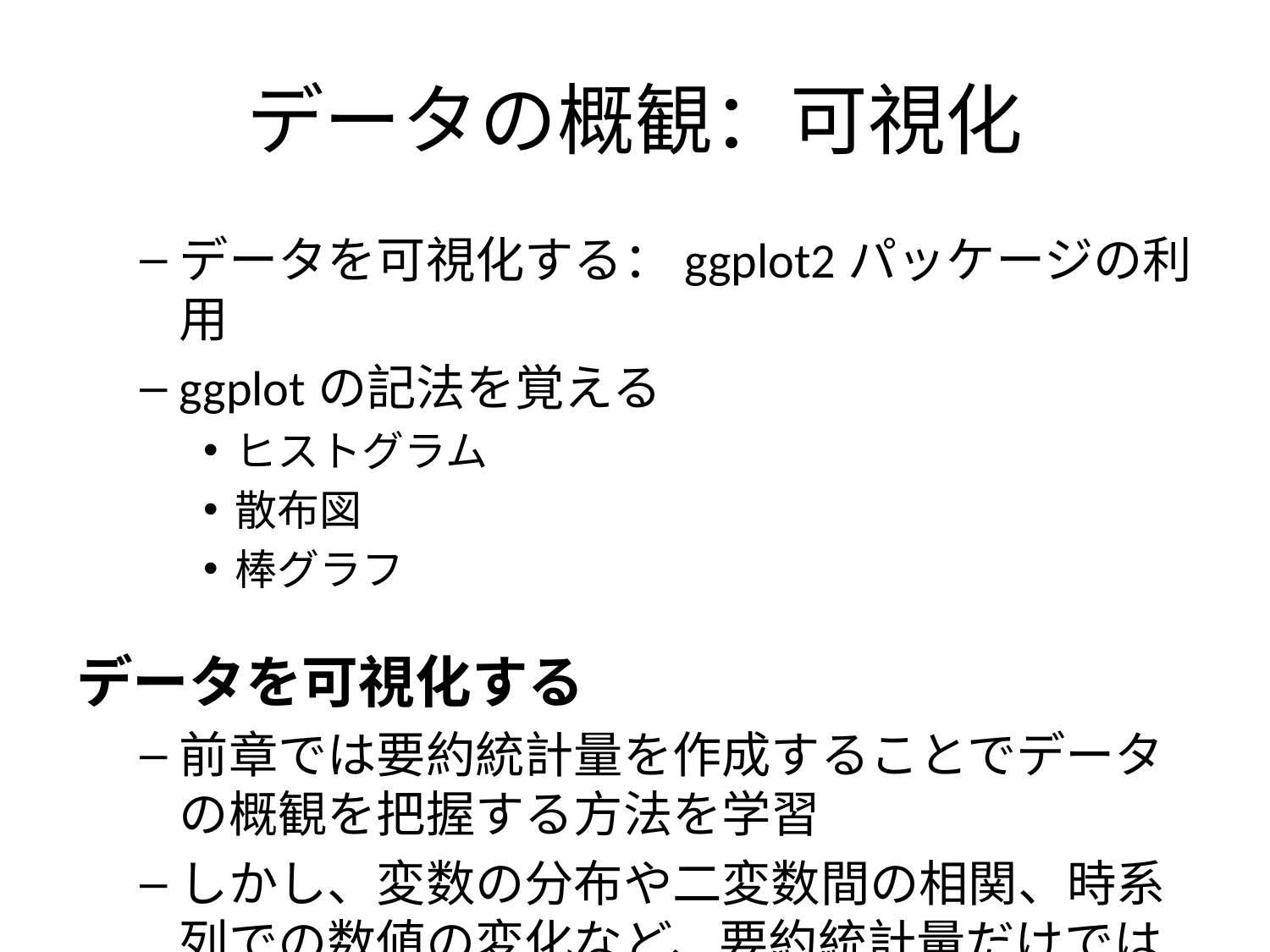

# データの概観：可視化
データを可視化する：ggplot2パッケージの利用
ggplotの記法を覚える
ヒストグラム
散布図
棒グラフ
データを可視化する
前章では要約統計量を作成することでデータの概観を把握する方法を学習
しかし、変数の分布や二変数間の相関、時系列での数値の変化など、要約統計量だけでは捉えきれない性質も存在
データをグラフの形で可視化することで、分かりやすい・伝わりやすい数値化が可能
デフォルトで使用できるgraphicsパッケージは早くて便利だが、ggplot2パッケージならより詳細&手軽な操作で美しいグラフを描画できる